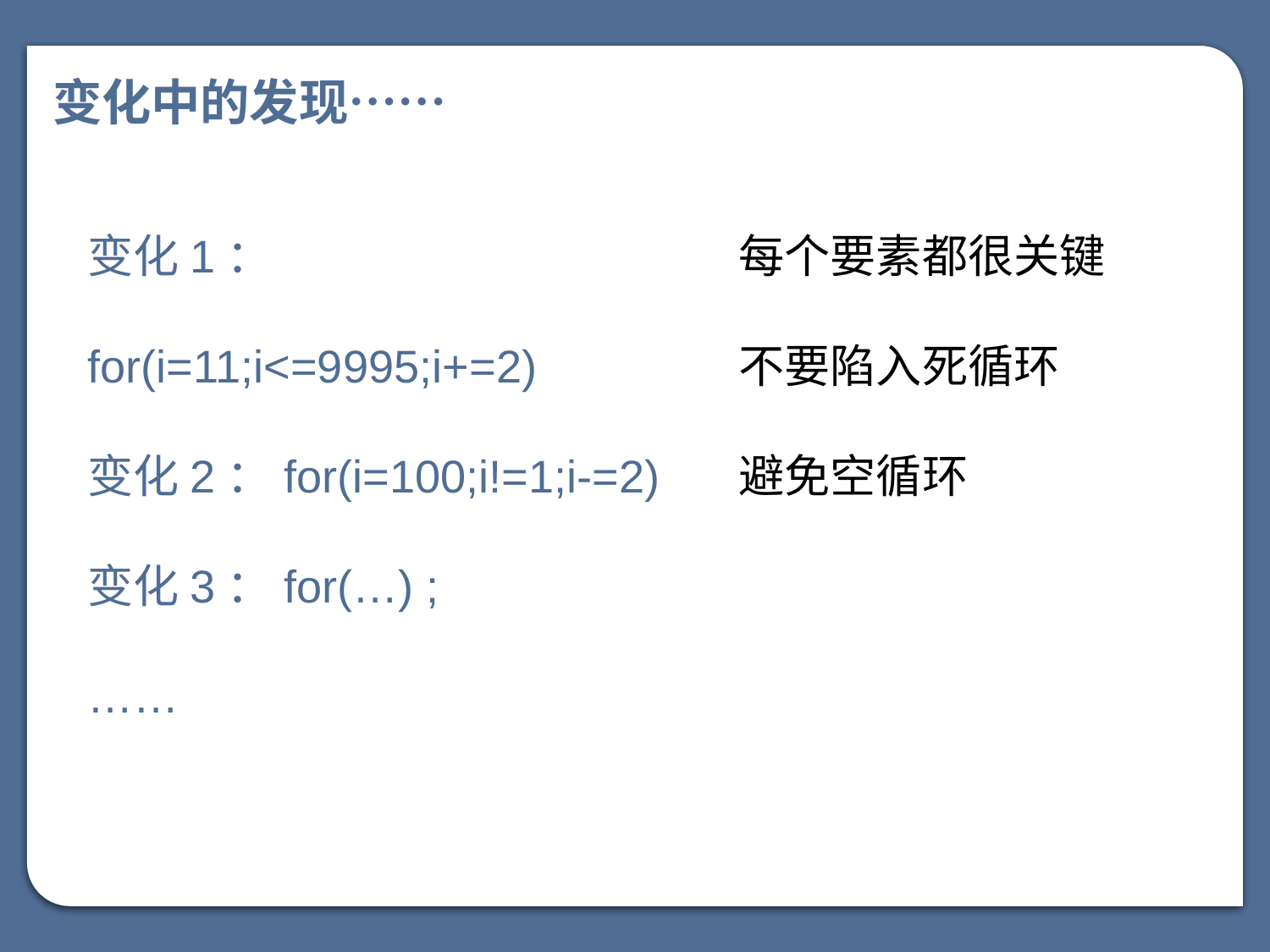

变化中的发现……
变化1： for(i=11;i<=9995;i+=2)
变化2：for(i=100;i!=1;i-=2)
变化3：for(…) ;
……
每个要素都很关键
不要陷入死循环
避免空循环